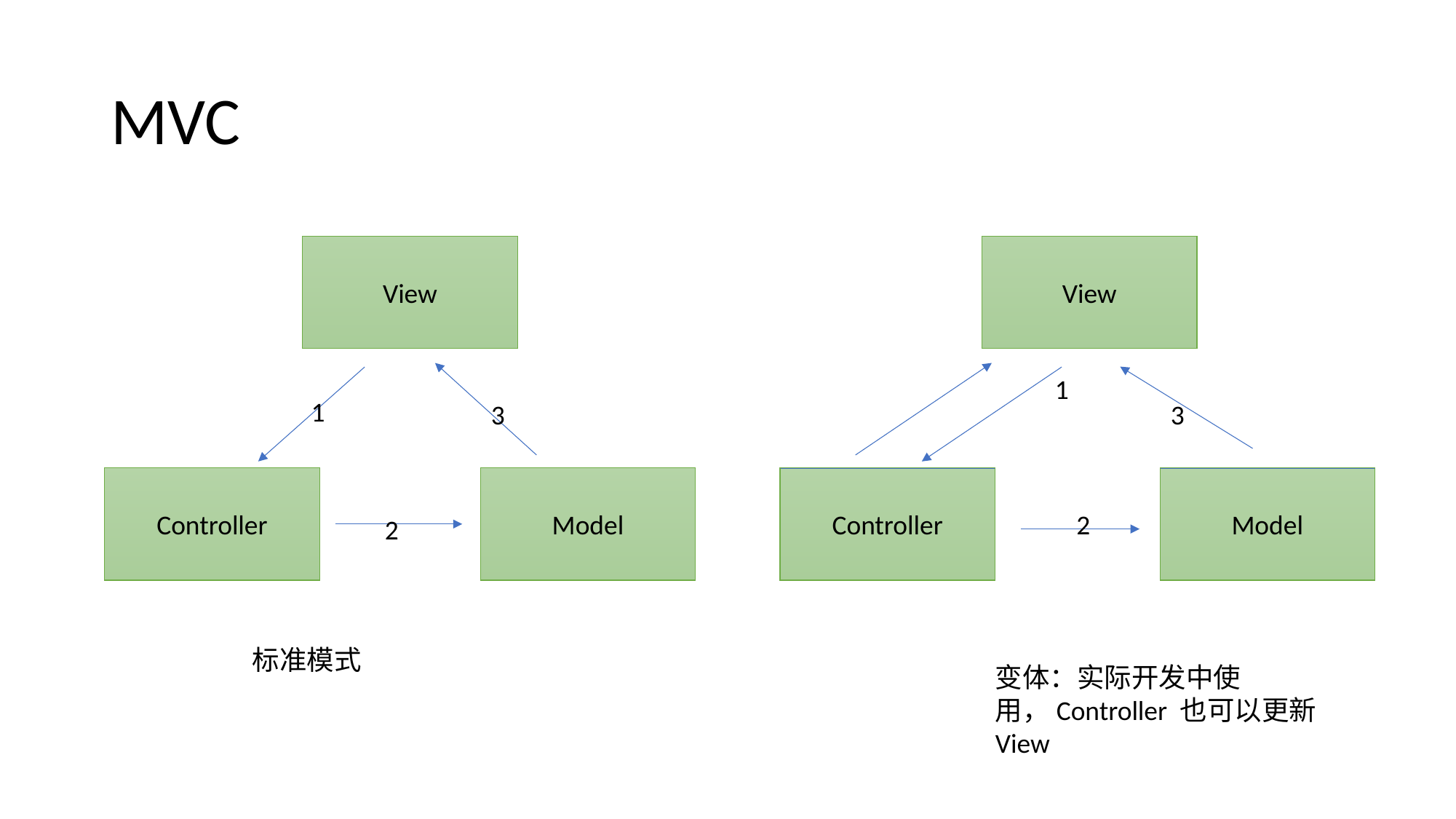

# MVC
View
View
1
1
3
3
Controller
Model
Controller
Model
2
2
标准模式
变体：实际开发中使用，Controller 也可以更新View